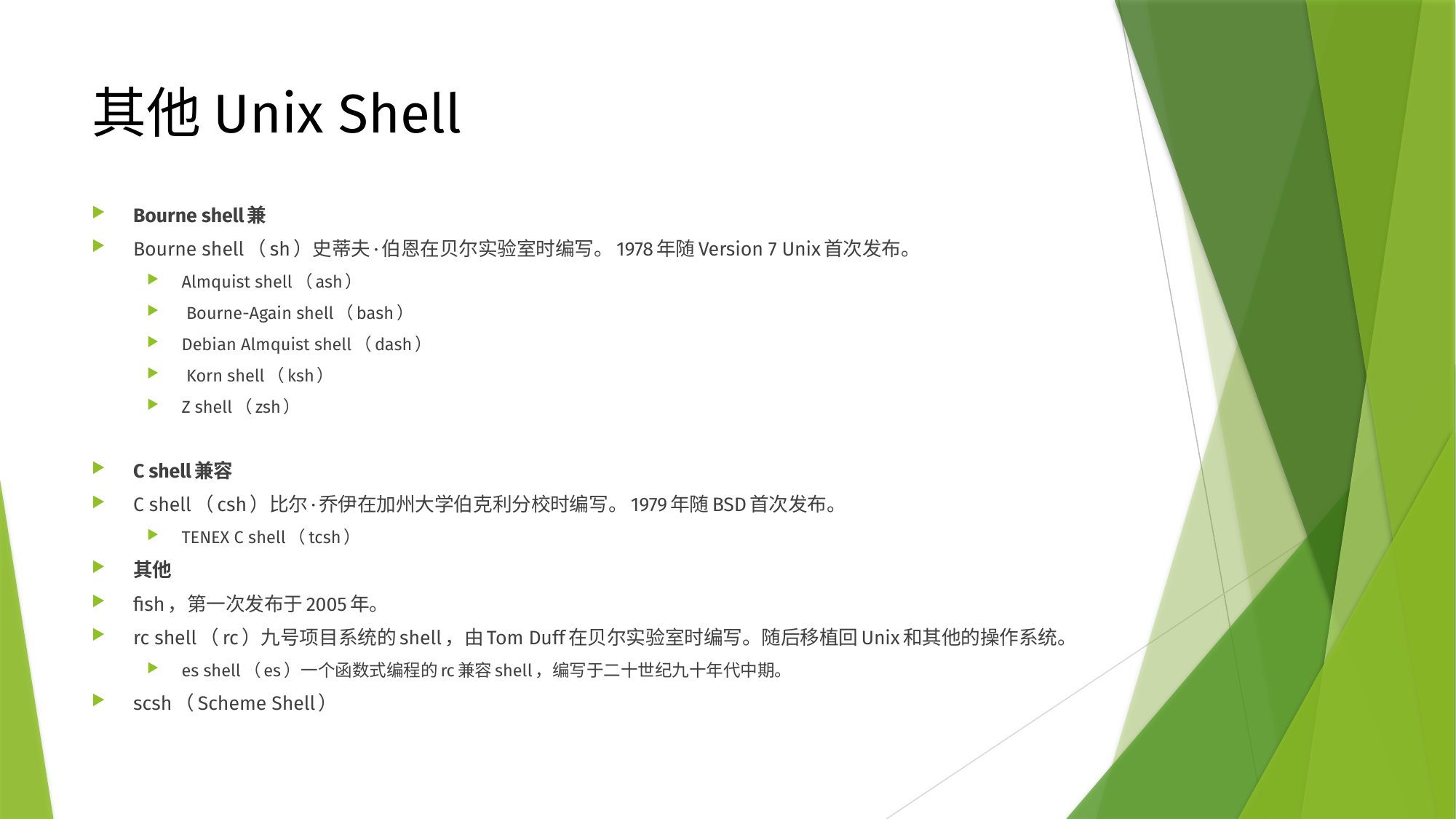

# 其他Unix Shell
Bourne shell兼
Bourne shell（sh）史蒂夫·伯恩在贝尔实验室时编写。1978年随Version 7 Unix首次发布。
Almquist shell（ash）
 Bourne-Again shell（bash）
Debian Almquist shell（dash）
 Korn shell（ksh）
Z shell（zsh）

C shell兼容
C shell（csh）比尔·乔伊在加州大学伯克利分校时编写。1979年随BSD首次发布。
TENEX C shell（tcsh）
其他
fish，第一次发布于2005年。
rc shell（rc）九号项目系统的shell，由Tom Duff在贝尔实验室时编写。随后移植回Unix和其他的操作系统。
es shell（es）一个函数式编程的rc兼容shell，编写于二十世纪九十年代中期。
scsh（Scheme Shell）